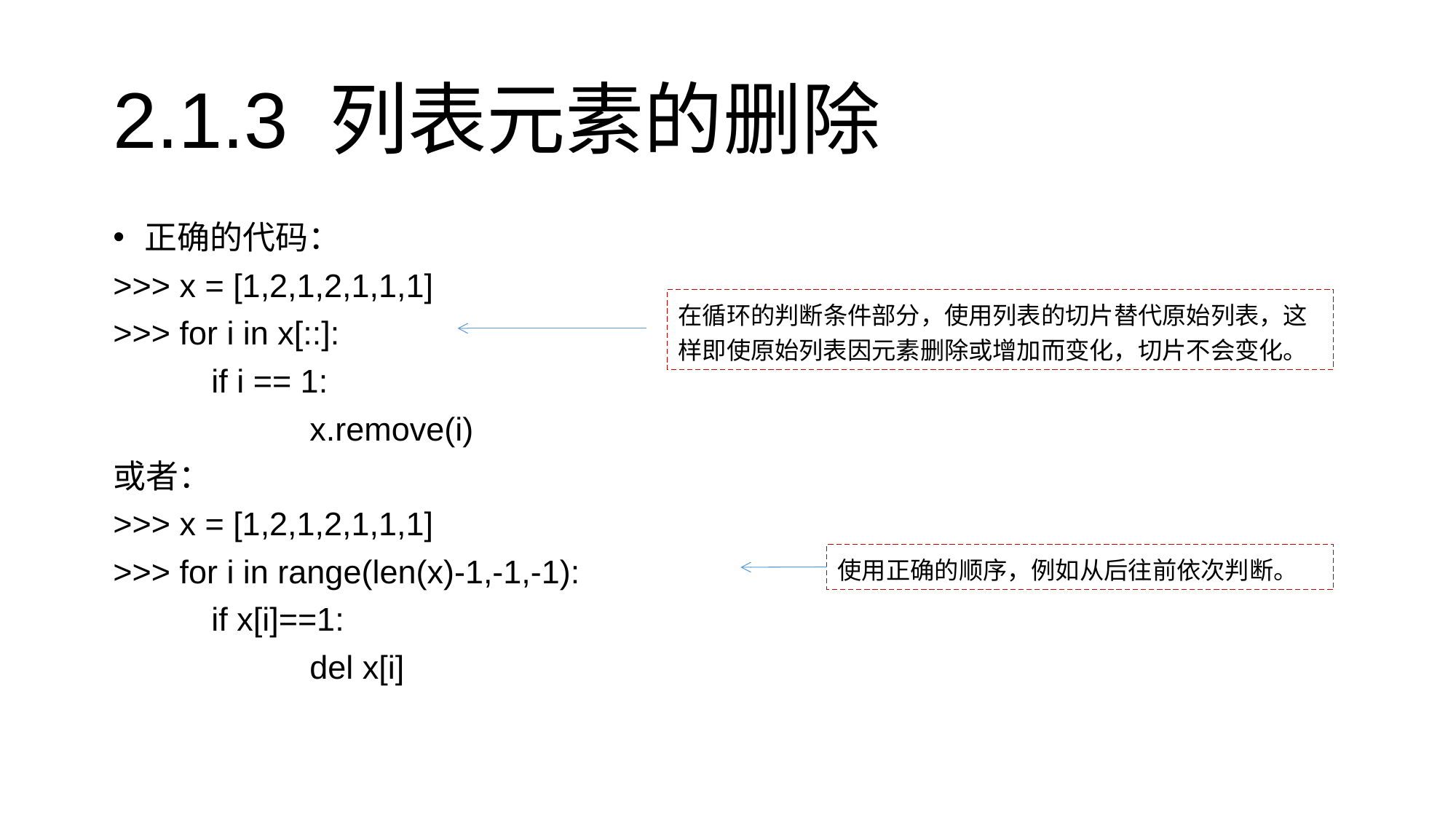

# 2.1.3 列表元素的删除
正确的代码：
>>> x = [1,2,1,2,1,1,1]
>>> for i in x[::]:
	if i == 1:
		x.remove(i)
或者：
>>> x = [1,2,1,2,1,1,1]
>>> for i in range(len(x)-1,-1,-1):
	if x[i]==1:
		del x[i]

在循环的判断条件部分，使用列表的切片替代原始列表，这样即使原始列表因元素删除或增加而变化，切片不会变化。
使用正确的顺序，例如从后往前依次判断。